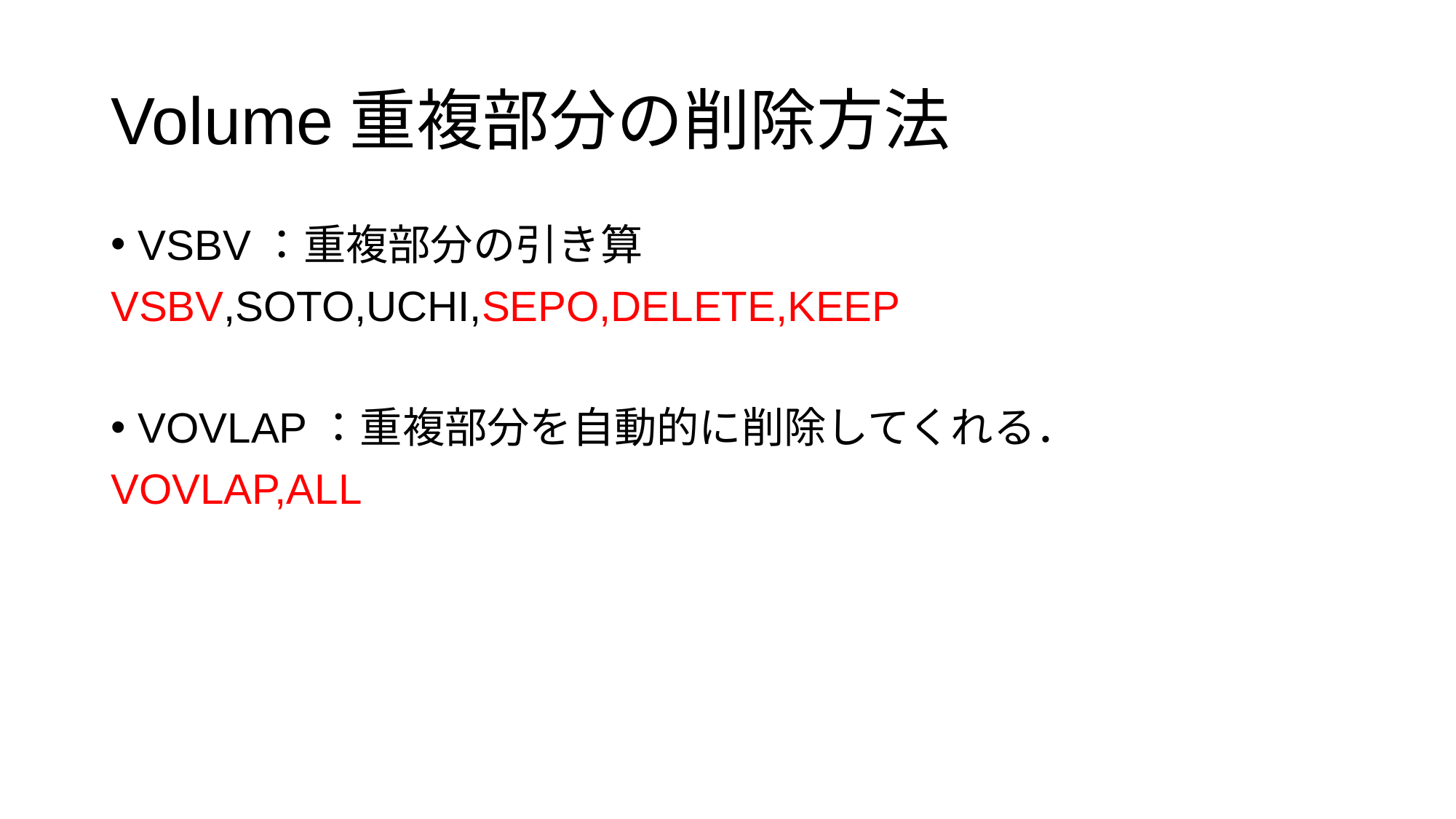

# Volume重複部分の削除方法
VSBV：重複部分の引き算
VSBV,SOTO,UCHI,SEPO,DELETE,KEEP

VOVLAP：重複部分を自動的に削除してくれる．
VOVLAP,ALL